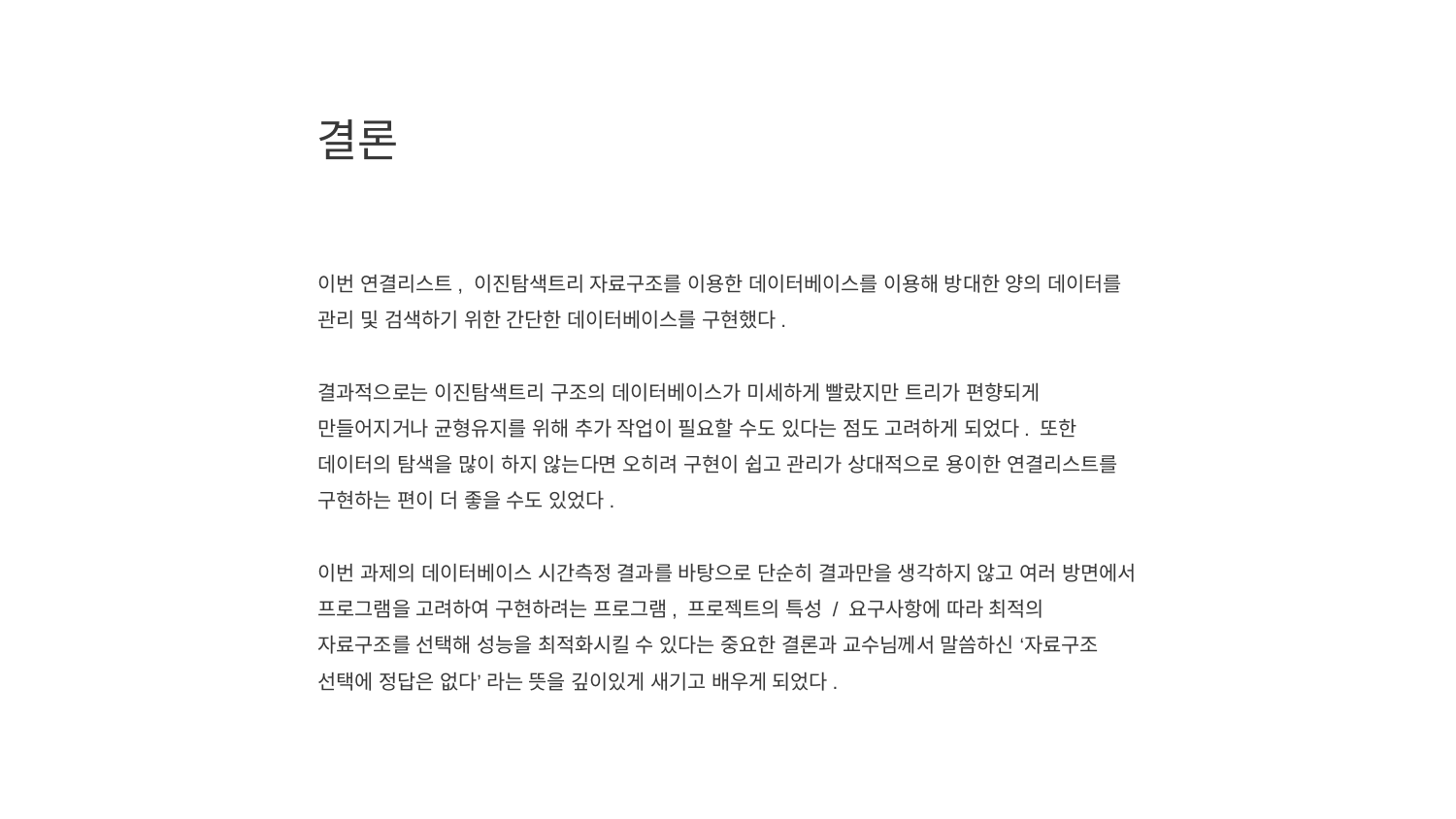

결론
이번 연결리스트, 이진탐색트리 자료구조를 이용한 데이터베이스를 이용해 방대한 양의 데이터를 관리 및 검색하기 위한 간단한 데이터베이스를 구현했다.

결과적으로는 이진탐색트리 구조의 데이터베이스가 미세하게 빨랐지만 트리가 편향되게 만들어지거나 균형유지를 위해 추가 작업이 필요할 수도 있다는 점도 고려하게 되었다. 또한 데이터의 탐색을 많이 하지 않는다면 오히려 구현이 쉽고 관리가 상대적으로 용이한 연결리스트를 구현하는 편이 더 좋을 수도 있었다.

이번 과제의 데이터베이스 시간측정 결과를 바탕으로 단순히 결과만을 생각하지 않고 여러 방면에서 프로그램을 고려하여 구현하려는 프로그램, 프로젝트의 특성 / 요구사항에 따라 최적의 자료구조를 선택해 성능을 최적화시킬 수 있다는 중요한 결론과 교수님께서 말씀하신 ‘자료구조 선택에 정답은 없다’ 라는 뜻을 깊이있게 새기고 배우게 되었다.